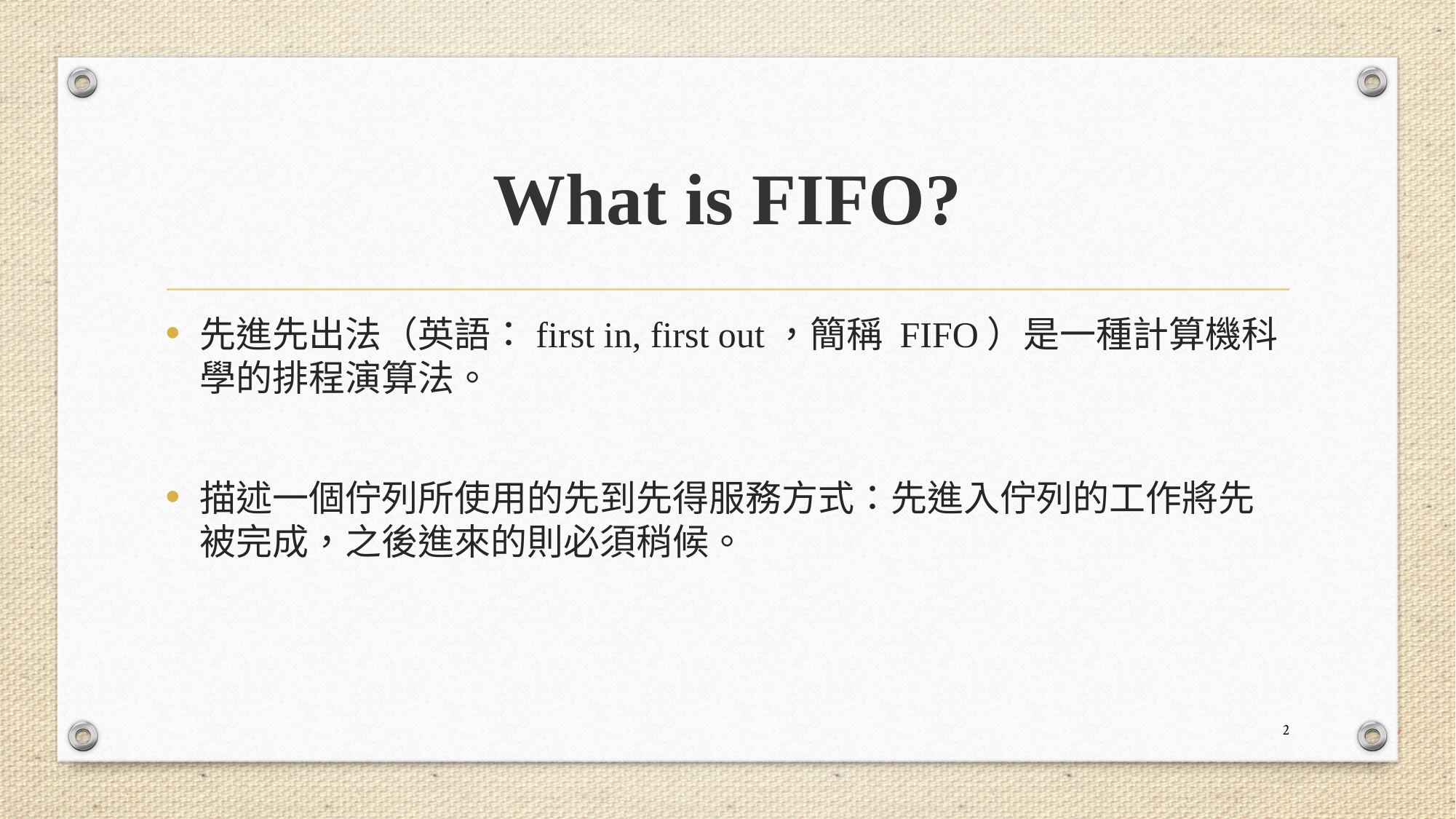

# What is FIFO?
先進先出法（英語：first in, first out，簡稱 FIFO）是一種計算機科學的排程演算法。

描述一個佇列所使用的先到先得服務方式：先進入佇列的工作將先被完成，之後進來的則必須稍候。
2